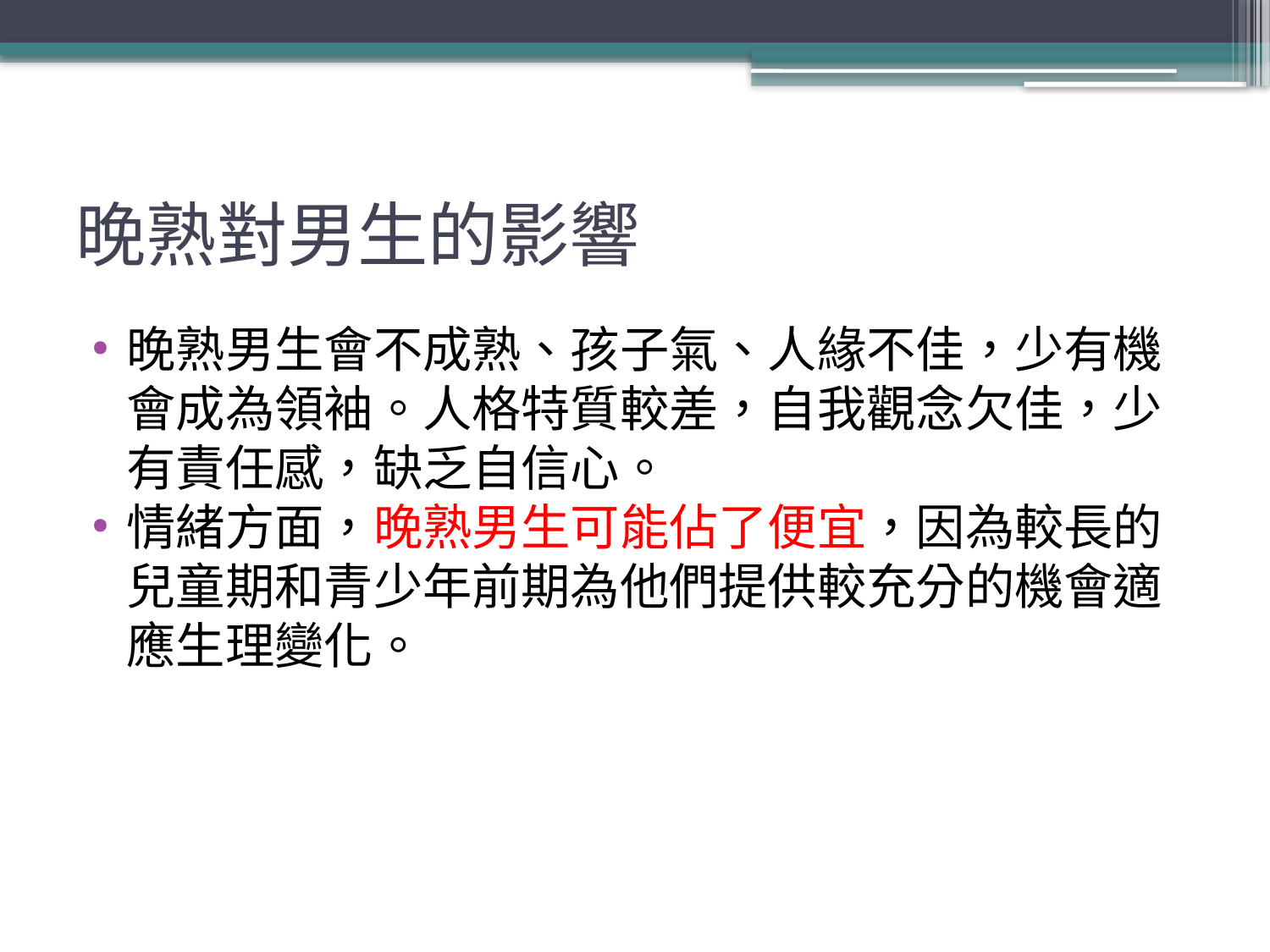

# 晚熟對男生的影響
晚熟男生會不成熟、孩子氣、人緣不佳，少有機會成為領袖。人格特質較差，自我觀念欠佳，少有責任感，缺乏自信心。
情緒方面，晚熟男生可能佔了便宜，因為較長的兒童期和青少年前期為他們提供較充分的機會適應生理變化。